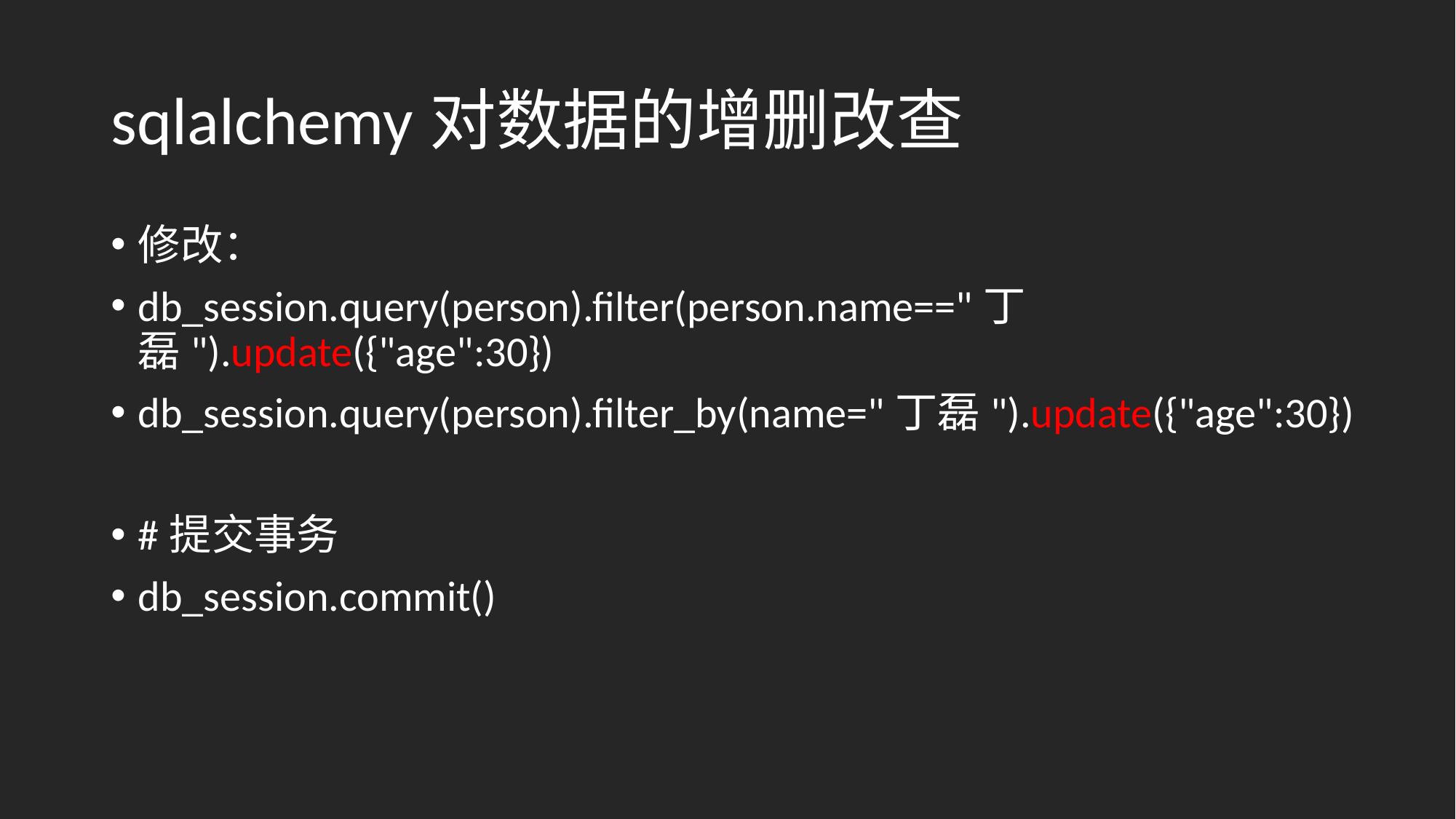

# sqlalchemy对数据的增删改查
修改：
db_session.query(person).filter(person.name=="丁磊").update({"age":30})
db_session.query(person).filter_by(name="丁磊").update({"age":30})

#提交事务
db_session.commit()